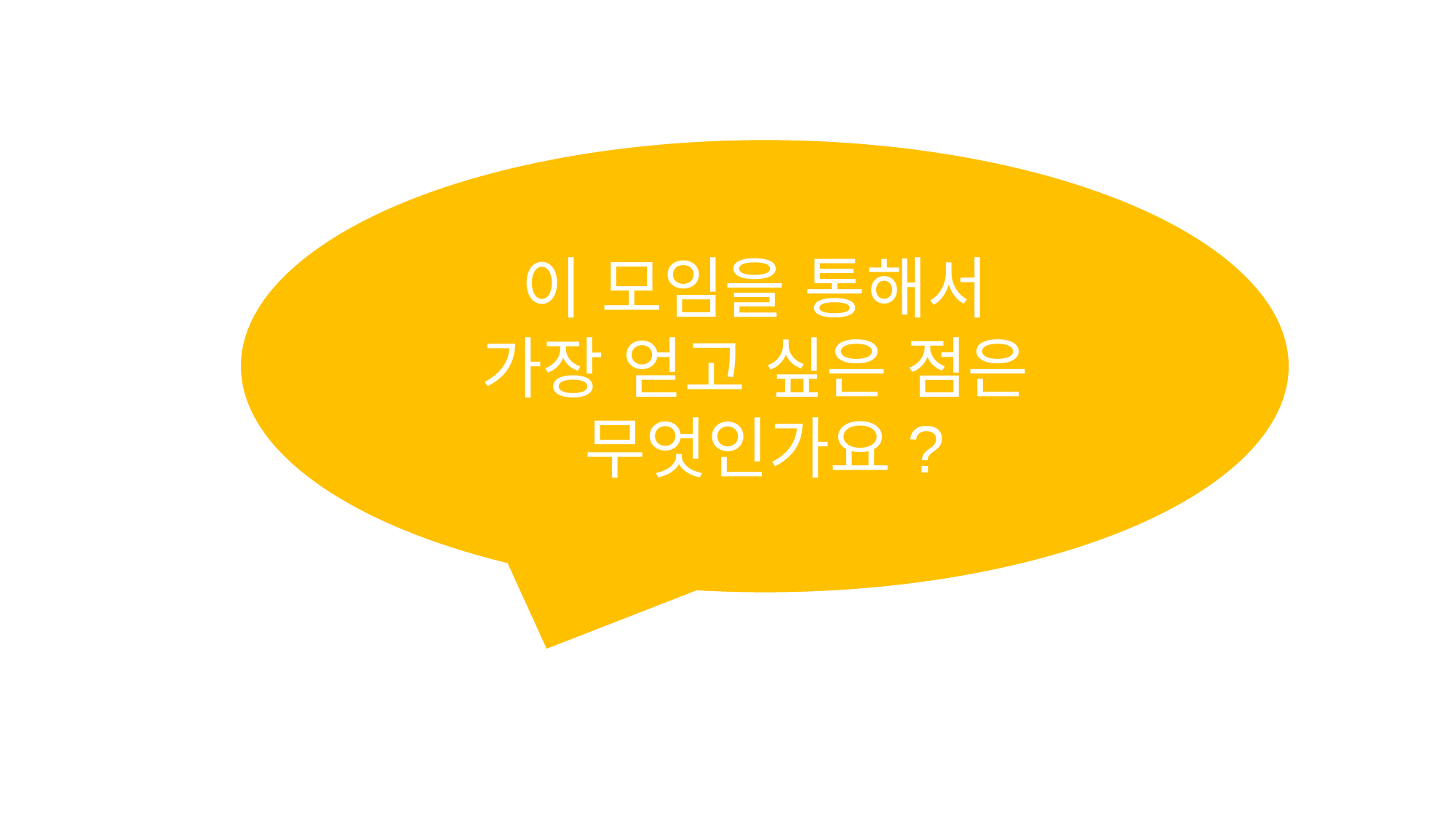

이 모임을 통해서
가장 얻고 싶은 점은
무엇인가요?